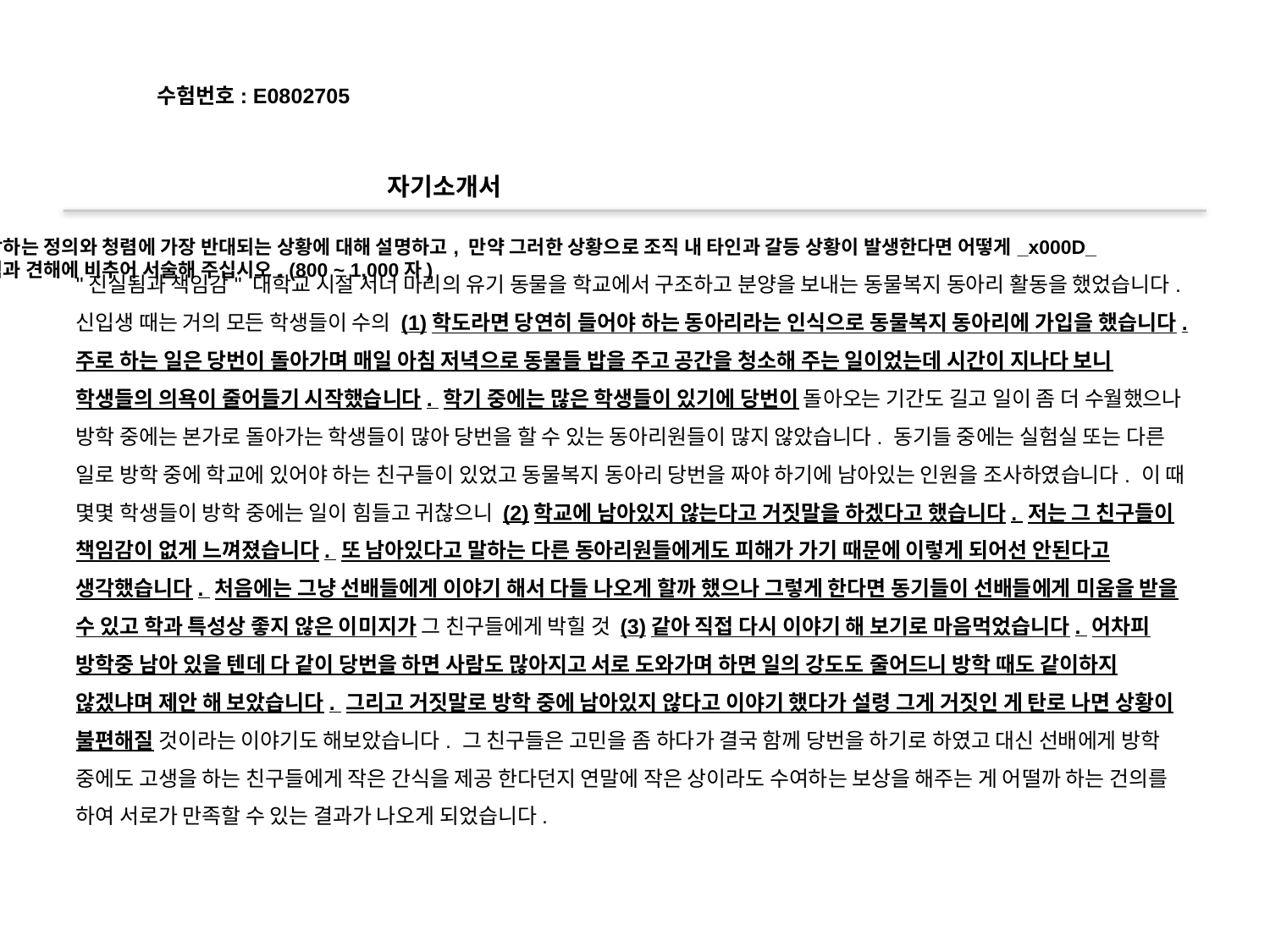

수험번호: E0802705
#

자기소개서

조직 생활에서 본인이 생각하는 정의와 청렴에 가장 반대되는 상황에 대해 설명하고, 만약 그러한 상황으로 조직 내 타인과 갈등 상황이 발생한다면 어떻게_x000D_
대처할 것인지 본인의 경험과 견해에 비추어 서술해 주십시오. (800 ~ 1,000자)

"진실됨과 책임감" 대학교 시절 서너 마리의 유기 동물을 학교에서 구조하고 분양을 보내는 동물복지 동아리 활동을 했었습니다. 신입생 때는 거의 모든 학생들이 수의 (1)학도라면 당연히 들어야 하는 동아리라는 인식으로 동물복지 동아리에 가입을 했습니다. 주로 하는 일은 당번이 돌아가며 매일 아침 저녁으로 동물들 밥을 주고 공간을 청소해 주는 일이었는데 시간이 지나다 보니 학생들의 의욕이 줄어들기 시작했습니다. 학기 중에는 많은 학생들이 있기에 당번이 돌아오는 기간도 길고 일이 좀 더 수월했으나 방학 중에는 본가로 돌아가는 학생들이 많아 당번을 할 수 있는 동아리원들이 많지 않았습니다. 동기들 중에는 실험실 또는 다른 일로 방학 중에 학교에 있어야 하는 친구들이 있었고 동물복지 동아리 당번을 짜야 하기에 남아있는 인원을 조사하였습니다. 이 때 몇몇 학생들이 방학 중에는 일이 힘들고 귀찮으니 (2)학교에 남아있지 않는다고 거짓말을 하겠다고 했습니다. 저는 그 친구들이 책임감이 없게 느껴졌습니다. 또 남아있다고 말하는 다른 동아리원들에게도 피해가 가기 때문에 이렇게 되어선 안된다고 생각했습니다. 처음에는 그냥 선배들에게 이야기 해서 다들 나오게 할까 했으나 그렇게 한다면 동기들이 선배들에게 미움을 받을 수 있고 학과 특성상 좋지 않은 이미지가 그 친구들에게 박힐 것 (3)같아 직접 다시 이야기 해 보기로 마음먹었습니다. 어차피 방학중 남아 있을 텐데 다 같이 당번을 하면 사람도 많아지고 서로 도와가며 하면 일의 강도도 줄어드니 방학 때도 같이하지 않겠냐며 제안 해 보았습니다. 그리고 거짓말로 방학 중에 남아있지 않다고 이야기 했다가 설령 그게 거짓인 게 탄로 나면 상황이 불편해질 것이라는 이야기도 해보았습니다. 그 친구들은 고민을 좀 하다가 결국 함께 당번을 하기로 하였고 대신 선배에게 방학 중에도 고생을 하는 친구들에게 작은 간식을 제공 한다던지 연말에 작은 상이라도 수여하는 보상을 해주는 게 어떨까 하는 건의를 하여 서로가 만족할 수 있는 결과가 나오게 되었습니다.

자기소개서 기반 면접 질문 제안

(1) 동물복지 동아리 활동 중 당번 일의 문제를 어떻게 해결했나요?
(2) 방학 중 동아리 당번 문제를 해결하기 위해 어떤 설득 전략을 사용했나요?
(3) 당번이 힘들다는 친구들을 위해 제안한 보상안에 대해 설명해 주세요.